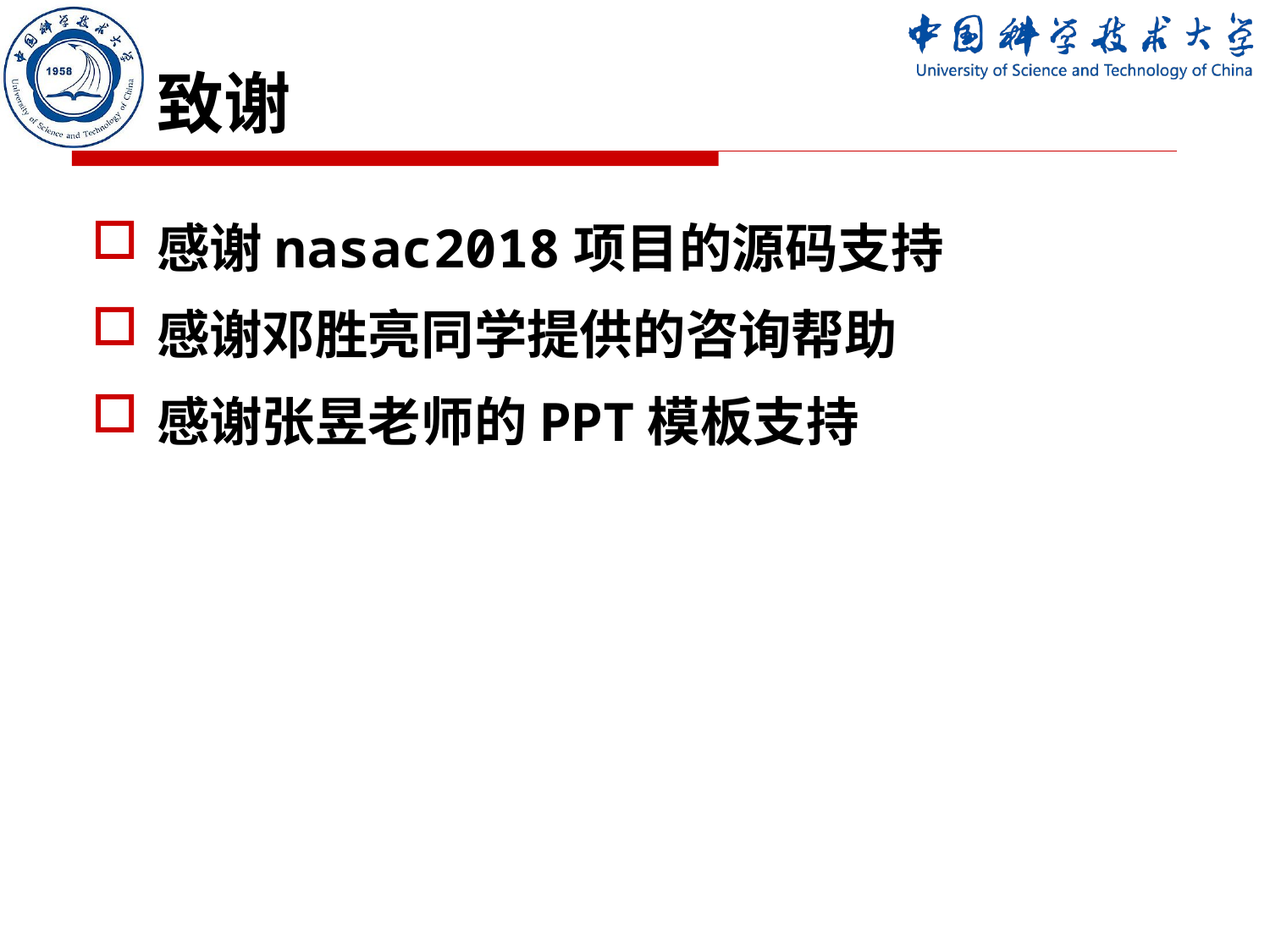

# 致谢
感谢nasac2018项目的源码支持
感谢邓胜亮同学提供的咨询帮助
感谢张昱老师的PPT模板支持

69